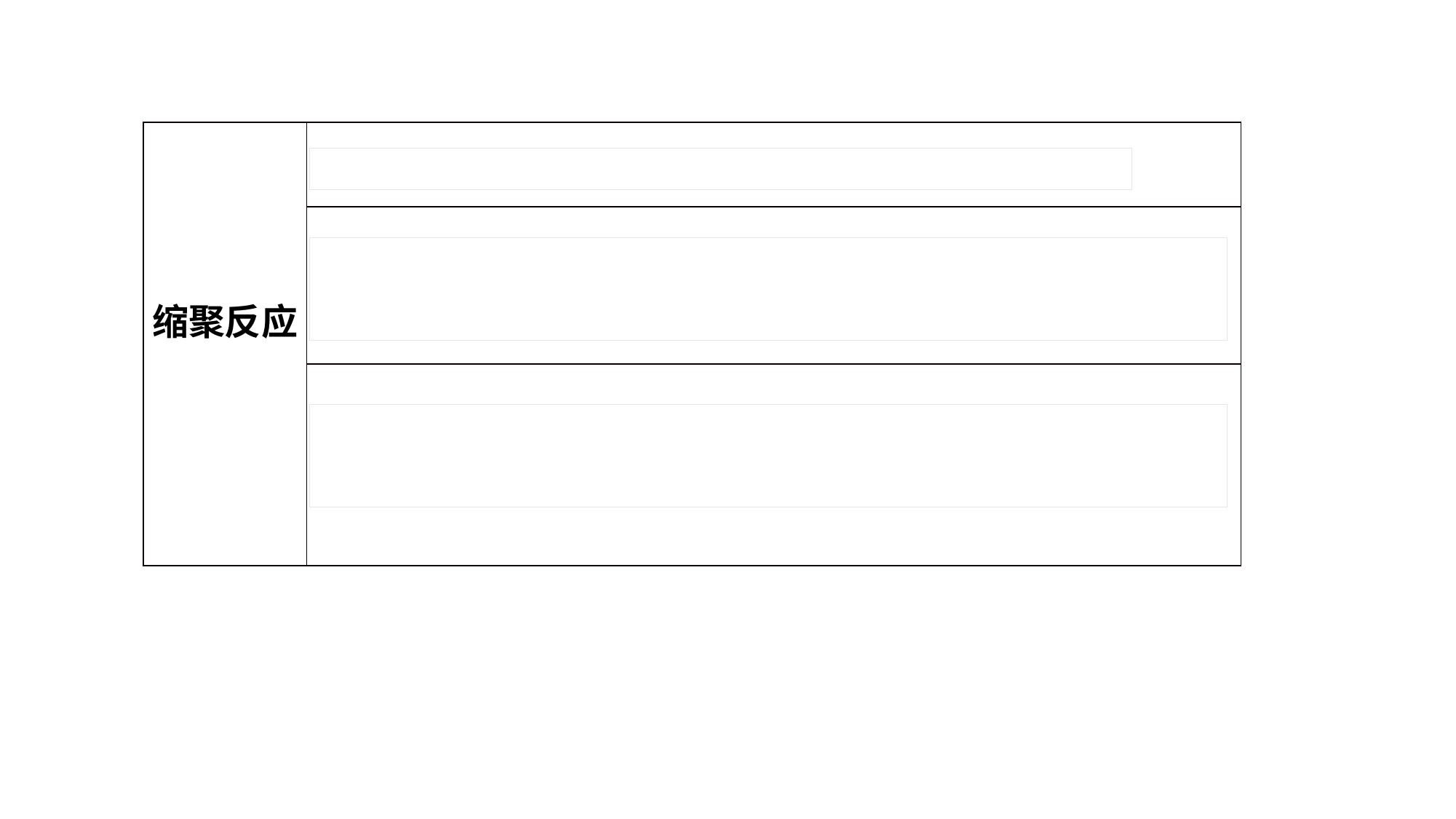

七、有机反应的类型
| 缩聚反应 | 酚类和醛类的缩聚反应 |
| --- | --- |
|  | 羧酸与醇缩聚反应制备聚酯 |
|  | 羧酸与胺类之间形成蛋白质的缩聚反应 |